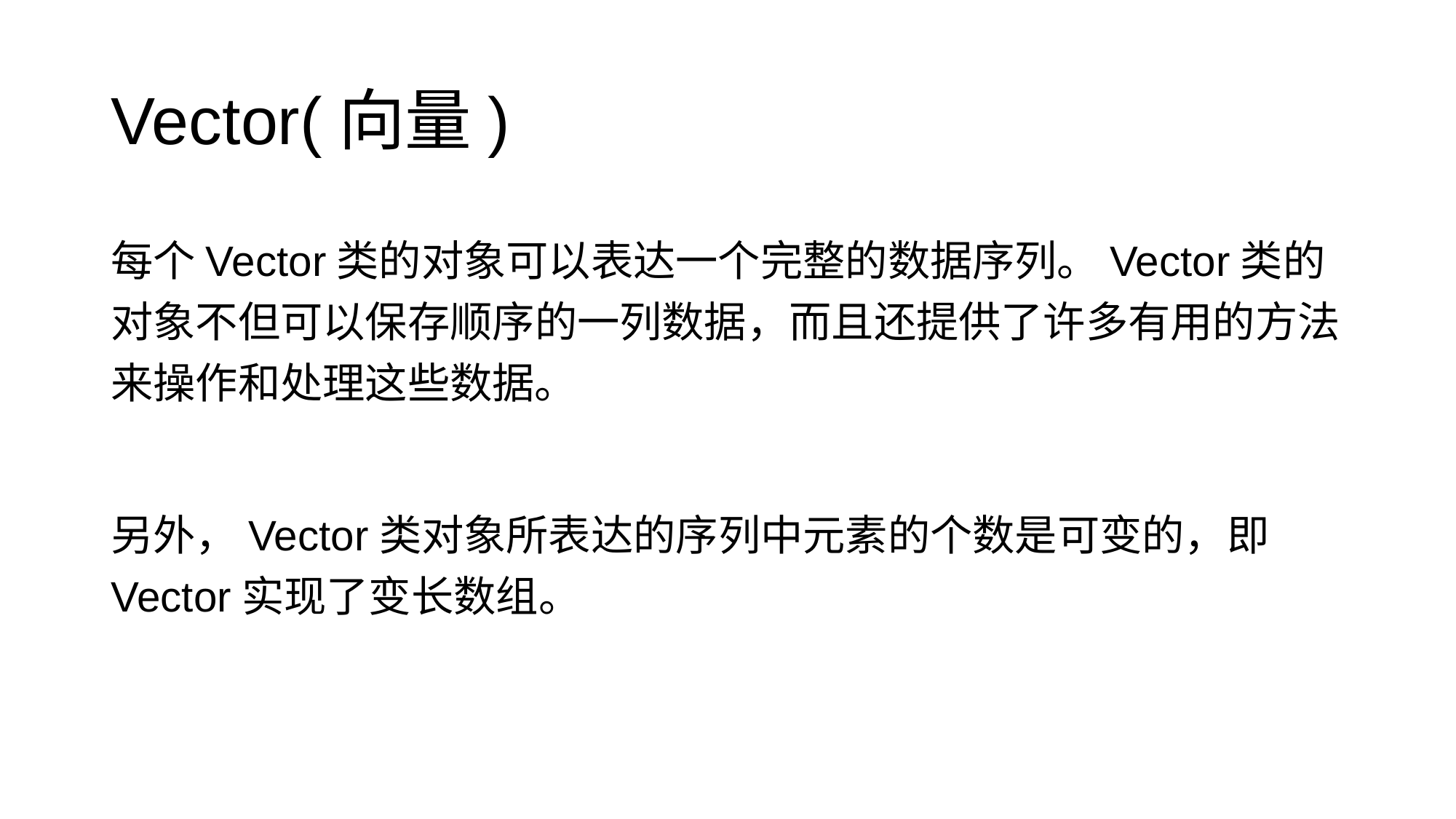

# Vector(向量)
每个Vector类的对象可以表达一个完整的数据序列。Vector类的对象不但可以保存顺序的一列数据，而且还提供了许多有用的方法来操作和处理这些数据。

另外，Vector类对象所表达的序列中元素的个数是可变的，即Vector实现了变长数组。